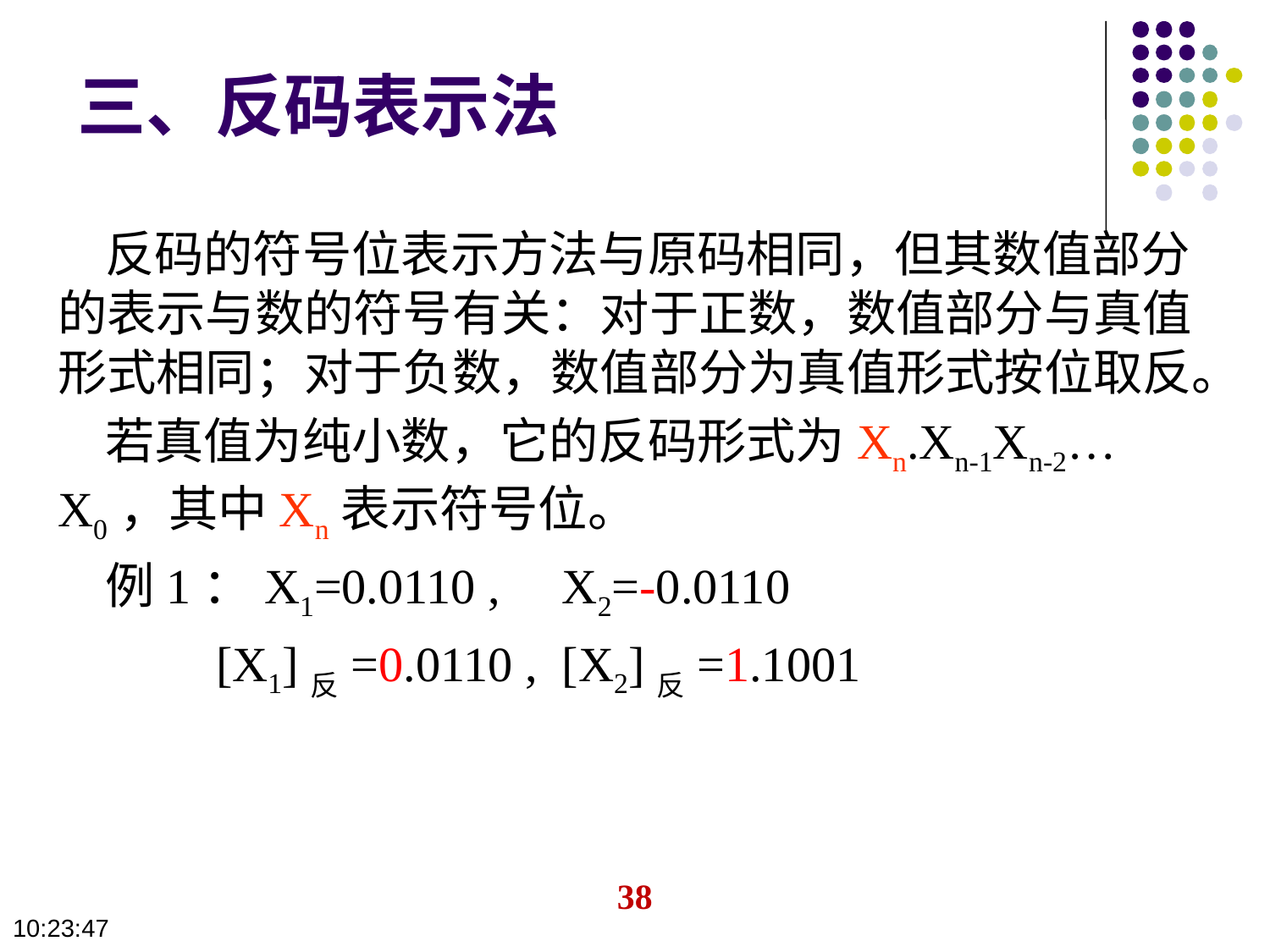

三、反码表示法
反码的符号位表示方法与原码相同，但其数值部分的表示与数的符号有关：对于正数，数值部分与真值形式相同；对于负数，数值部分为真值形式按位取反。
若真值为纯小数，它的反码形式为Xn.Xn-1Xn-2…X0，其中Xn表示符号位。
例1：X1=0.0110 ,     X2=-0.0110
         [X1]反=0.0110 ,  [X2]反=1.1001
38
10:23:47